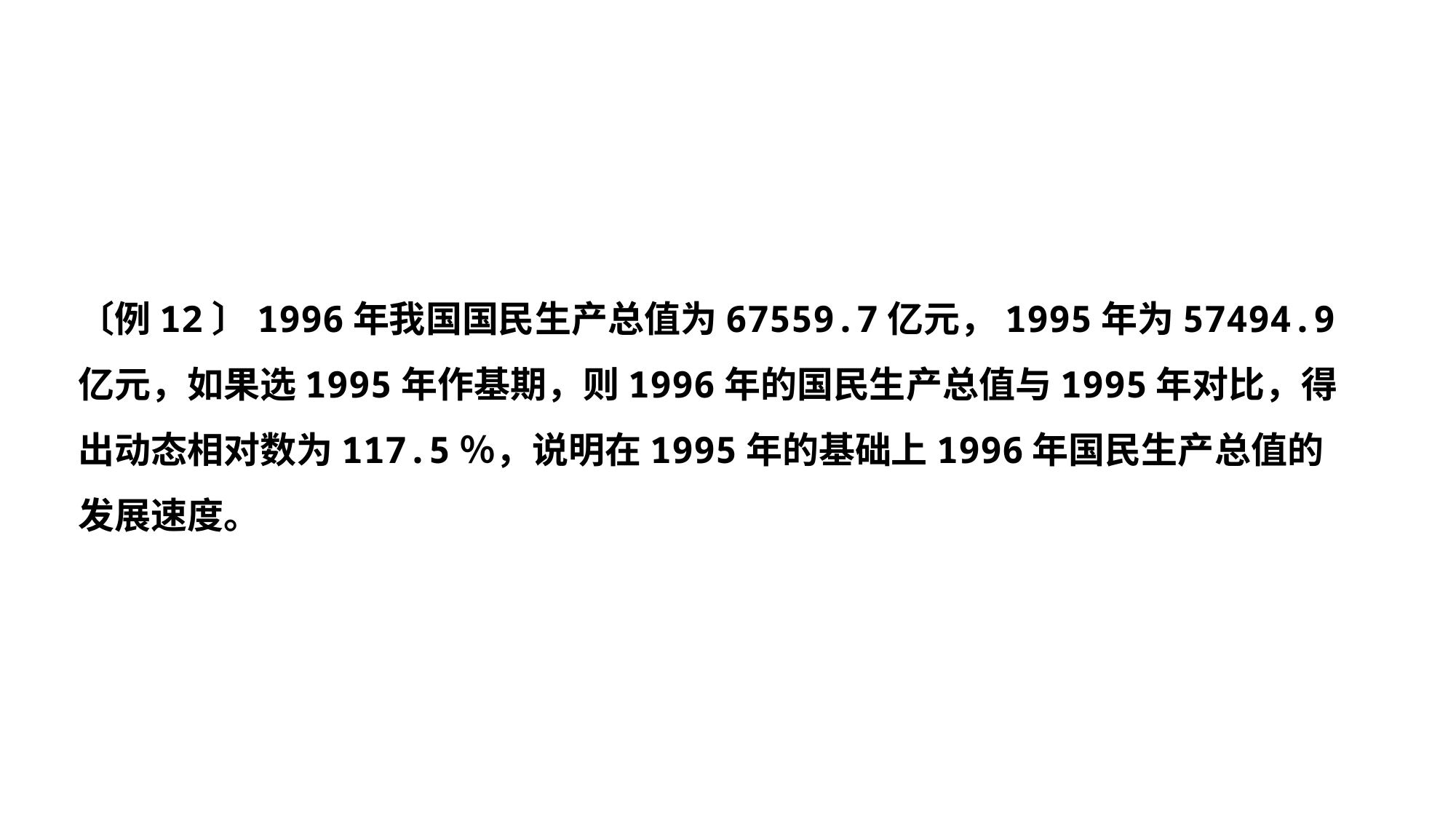

# 〔例12〕1996年我国国民生产总值为67559.7亿元，1995年为57494.9亿元，如果选1995年作基期，则1996年的国民生产总值与1995年对比，得出动态相对数为117.5％，说明在1995年的基础上1996年国民生产总值的发展速度。